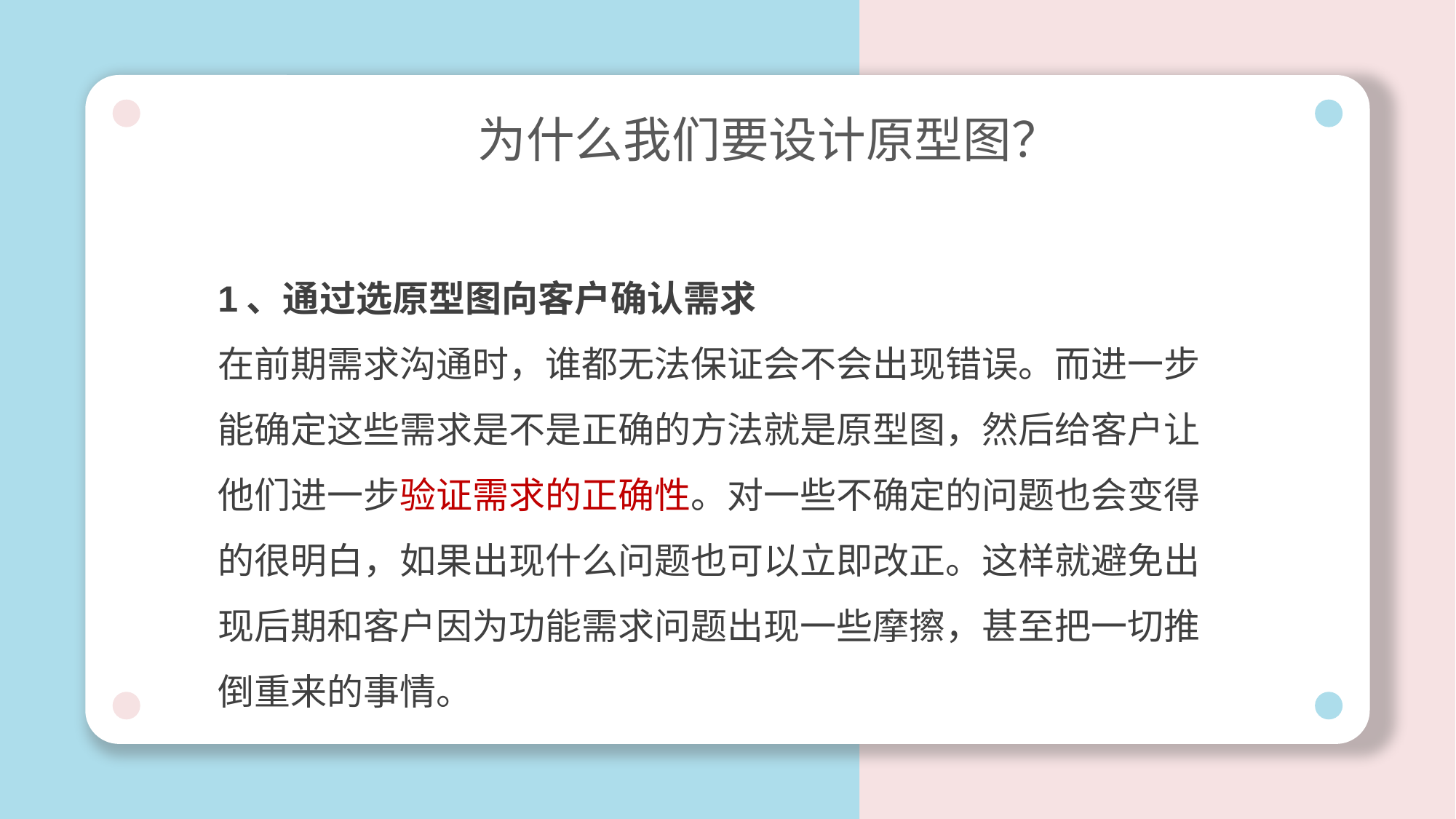

为什么我们要设计原型图？
1、通过选原型图向客户确认需求
在前期需求沟通时，谁都无法保证会不会出现错误。而进一步能确定这些需求是不是正确的方法就是原型图，然后给客户让他们进一步验证需求的正确性。对一些不确定的问题也会变得的很明白，如果出现什么问题也可以立即改正。这样就避免出现后期和客户因为功能需求问题出现一些摩擦，甚至把一切推倒重来的事情。